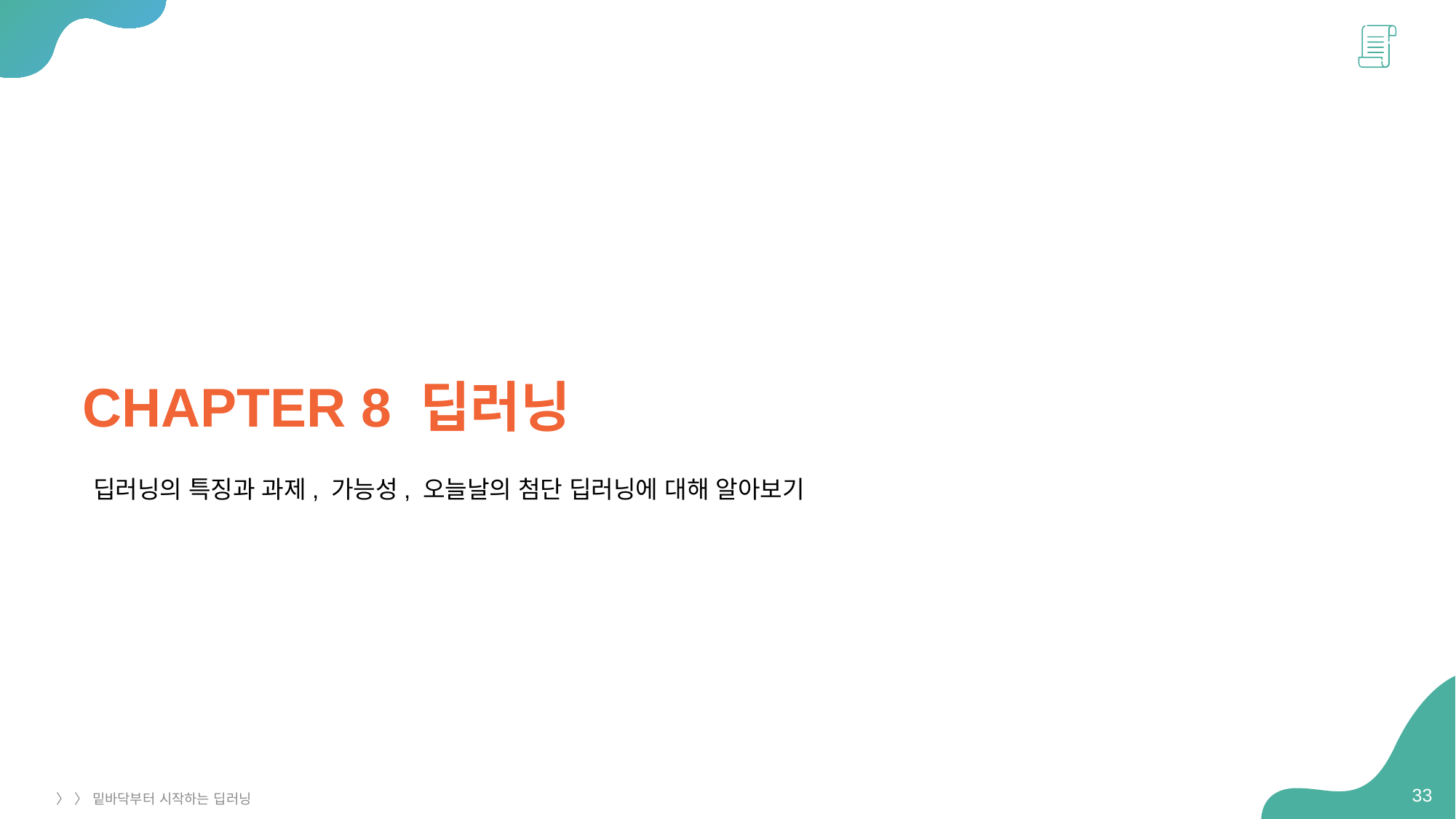

CHAPTER 8 딥러닝
딥러닝의 특징과 과제, 가능성, 오늘날의 첨단 딥러닝에 대해 알아보기
33
〉 〉 밑바닥부터 시작하는 딥러닝